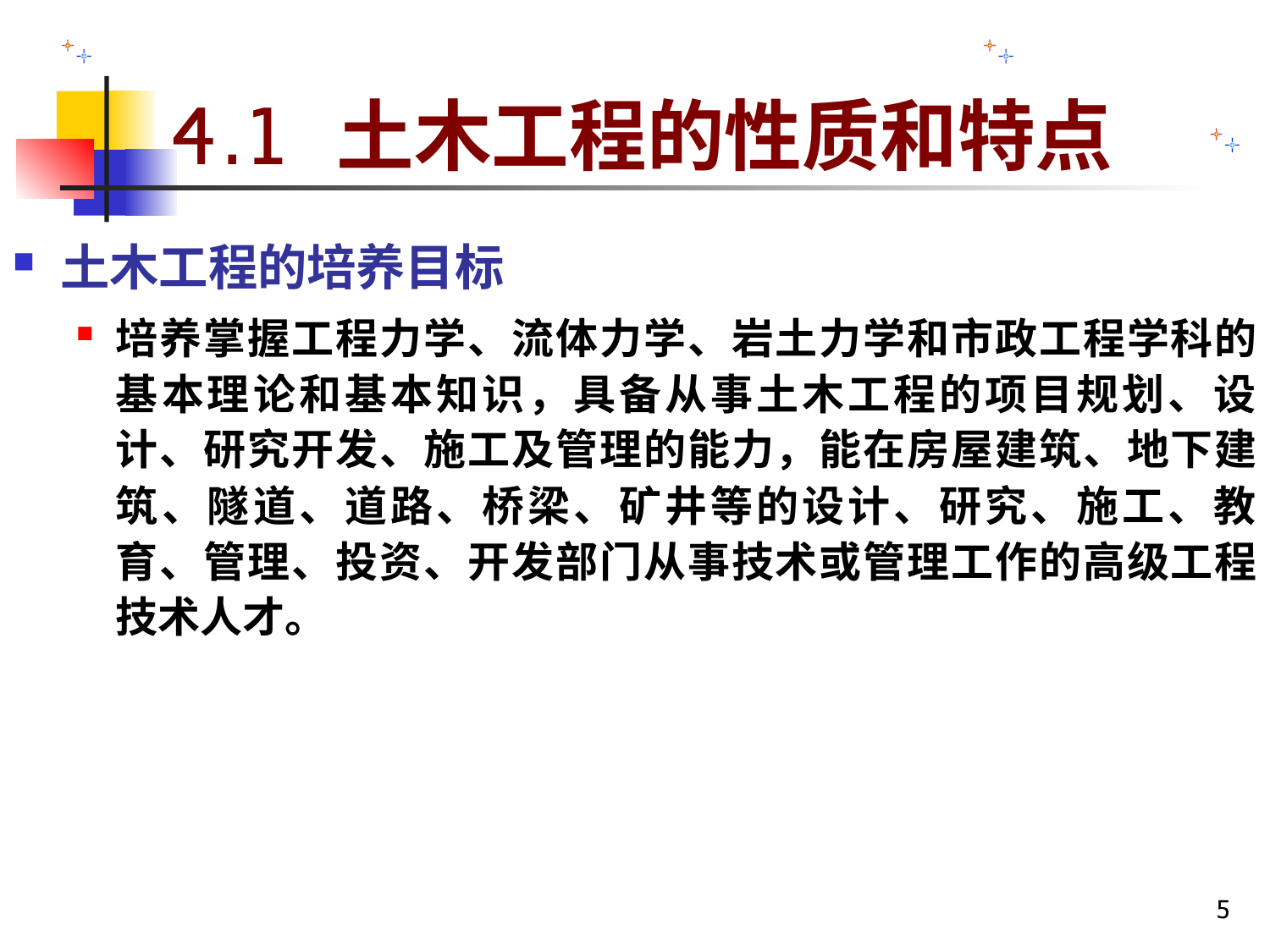

# 4.1 土木工程的性质和特点
土木工程的培养目标
培养掌握工程力学、流体力学、岩土力学和市政工程学科的基本理论和基本知识，具备从事土木工程的项目规划、设计、研究开发、施工及管理的能力，能在房屋建筑、地下建筑、隧道、道路、桥梁、矿井等的设计、研究、施工、教育、管理、投资、开发部门从事技术或管理工作的高级工程技术人才。

5